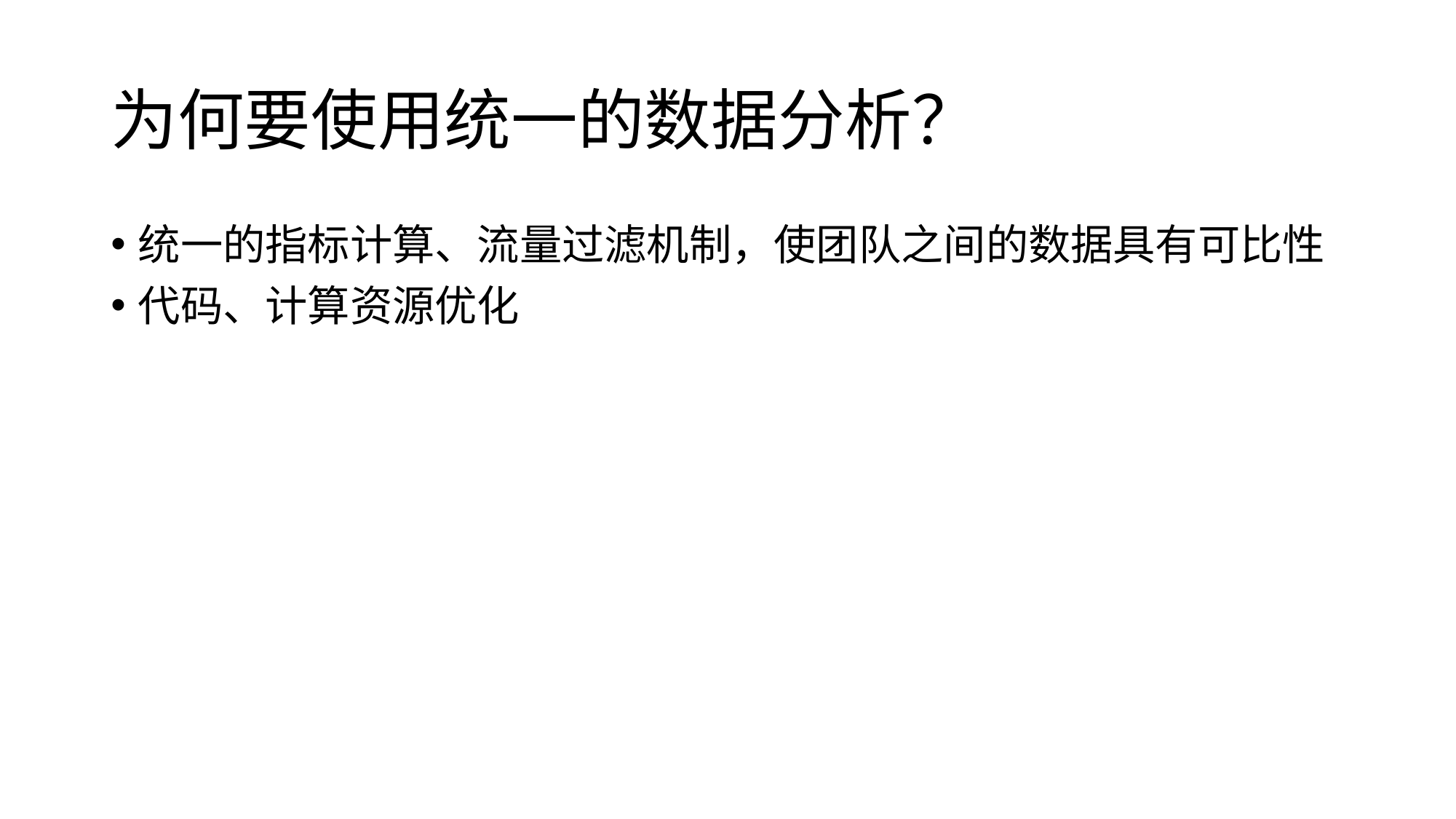

# 为何要使用统一的数据分析？
统一的指标计算、流量过滤机制，使团队之间的数据具有可比性
代码、计算资源优化